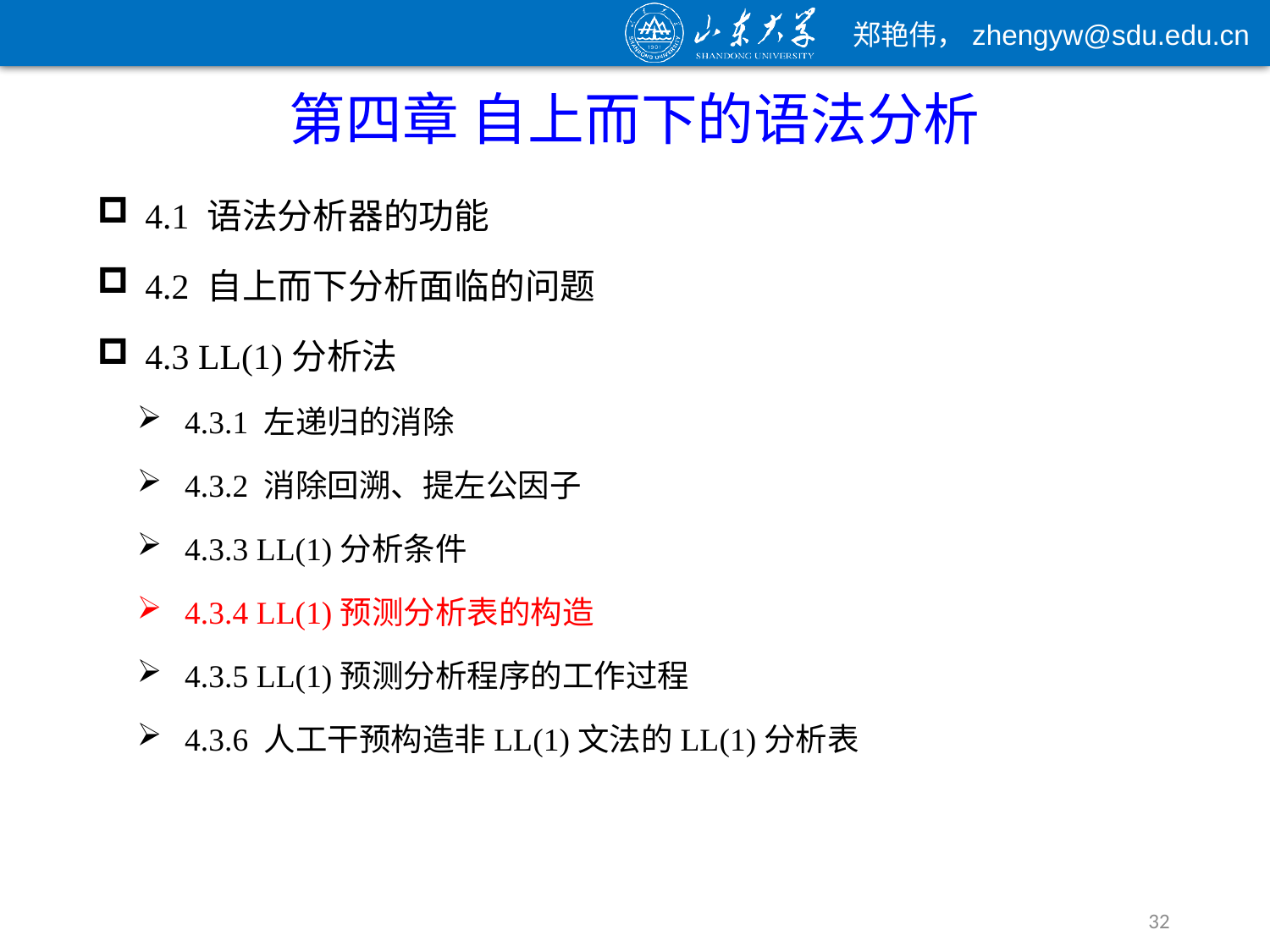

第四章 自上而下的语法分析
4.1 语法分析器的功能
4.2 自上而下分析面临的问题
4.3 LL(1)分析法
4.3.1 左递归的消除
4.3.2 消除回溯、提左公因子
4.3.3 LL(1)分析条件
4.3.4 LL(1)预测分析表的构造
4.3.5 LL(1)预测分析程序的工作过程
4.3.6 人工干预构造非LL(1)文法的LL(1)分析表
32